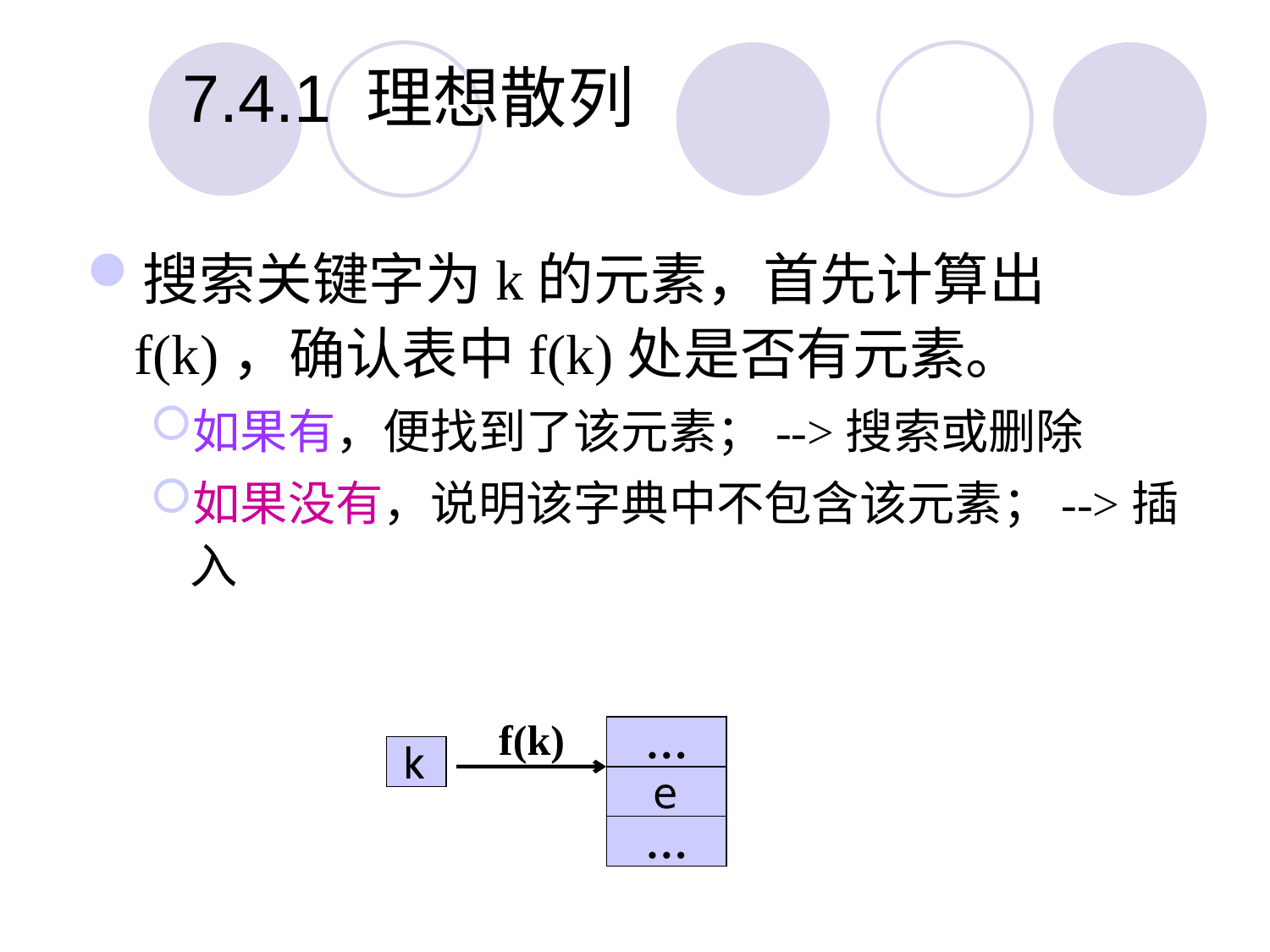

7.4.1 理想散列
51

搜索关键字为k的元素，首先计算出f(k)，确认表中f(k)处是否有元素。
如果有，便找到了该元素；-->搜索或删除
如果没有，说明该字典中不包含该元素；-->插入

f(k)
…
k

e
…